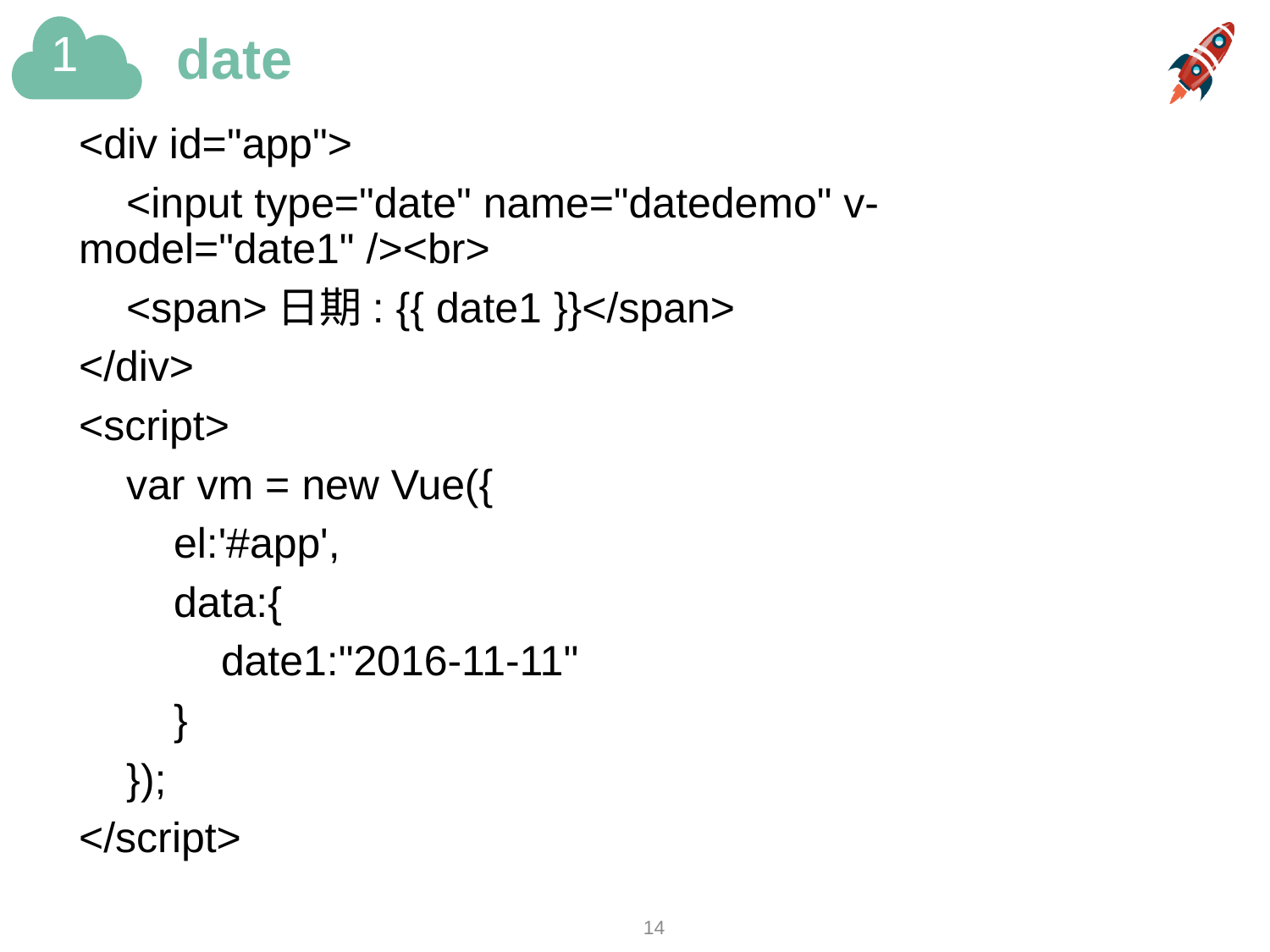

# date
<div id="app">
    <input type="date" name="datedemo" v-model="date1" /><br>
    <span>日期: {{ date1 }}</span>
</div>
<script>
    var vm = new Vue({
        el:'#app',
        data:{
            date1:"2016-11-11"
        }
    });
</script>
14